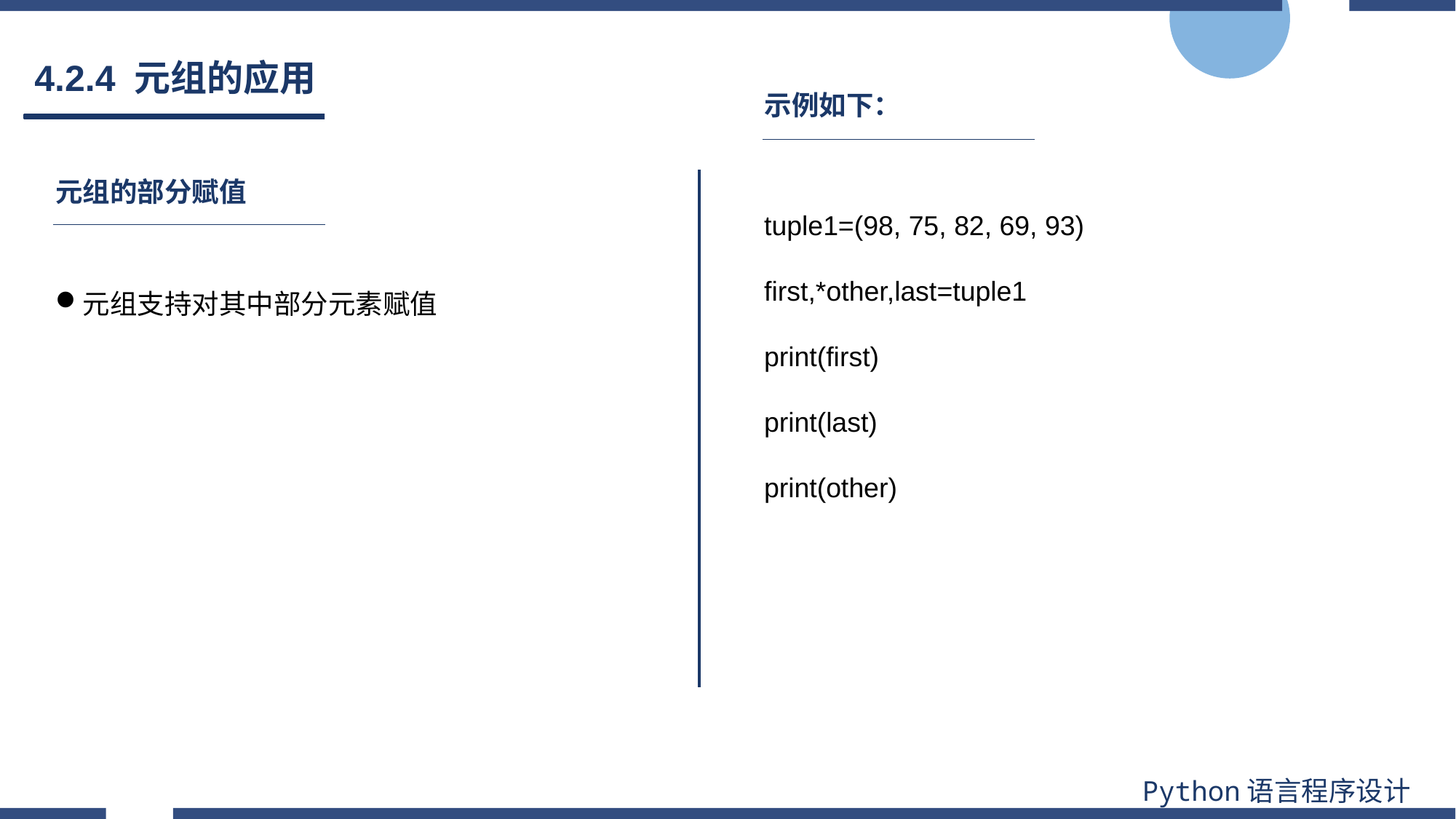

# 4.2.4 元组的应用
示例如下：
元组的部分赋值
tuple1=(98, 75, 82, 69, 93)
first,*other,last=tuple1
print(first)
print(last)
print(other)
元组支持对其中部分元素赋值